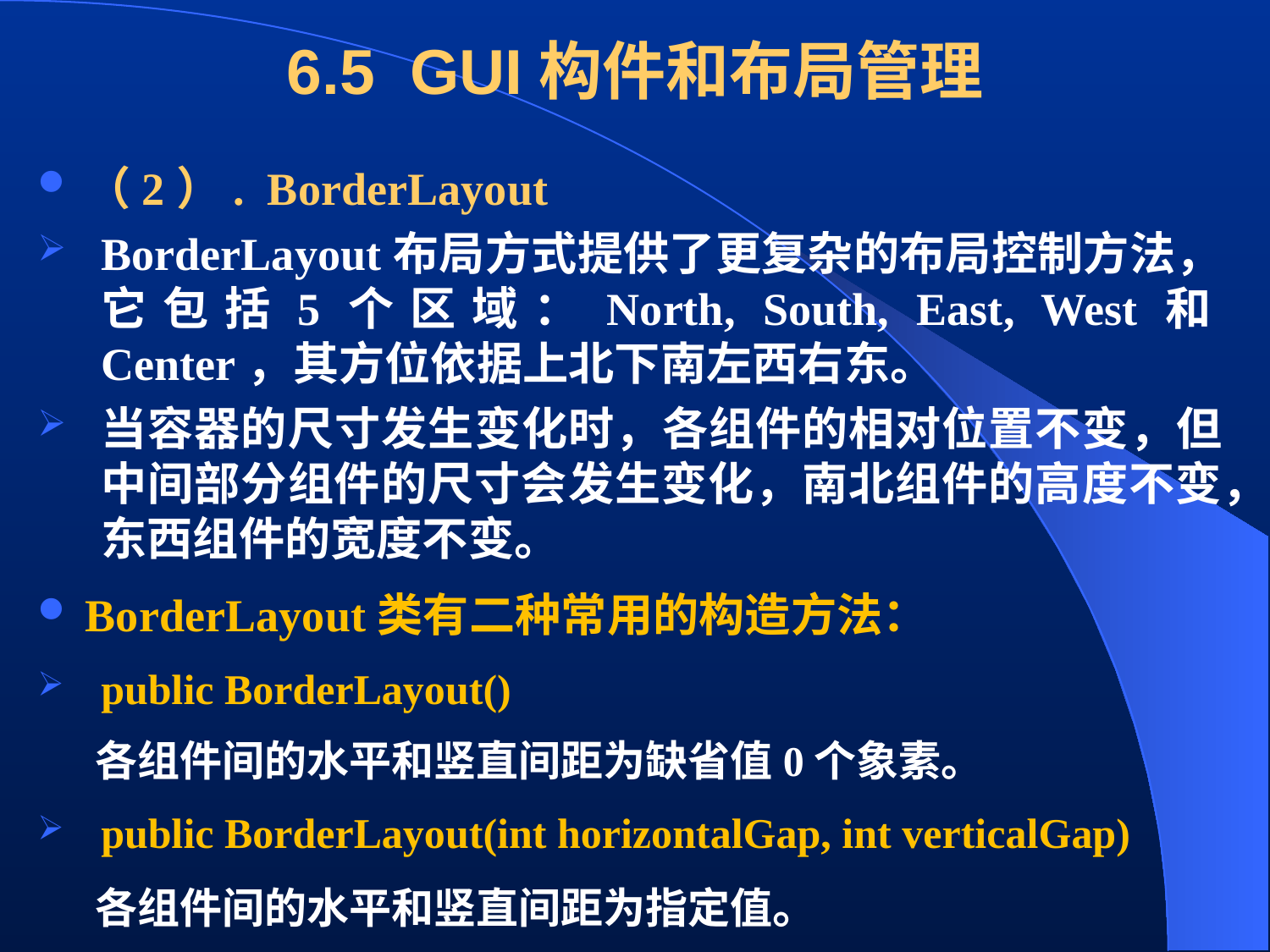

# 6.5  GUI构件和布局管理
（2）.  BorderLayout
BorderLayout布局方式提供了更复杂的布局控制方法，它包括5个区域：North, South, East, West和Center，其方位依据上北下南左西右东。
当容器的尺寸发生变化时，各组件的相对位置不变，但中间部分组件的尺寸会发生变化，南北组件的高度不变，东西组件的宽度不变。
BorderLayout类有二种常用的构造方法：
public BorderLayout()
     各组件间的水平和竖直间距为缺省值0个象素。
public BorderLayout(int horizontalGap, int verticalGap)
     各组件间的水平和竖直间距为指定值。